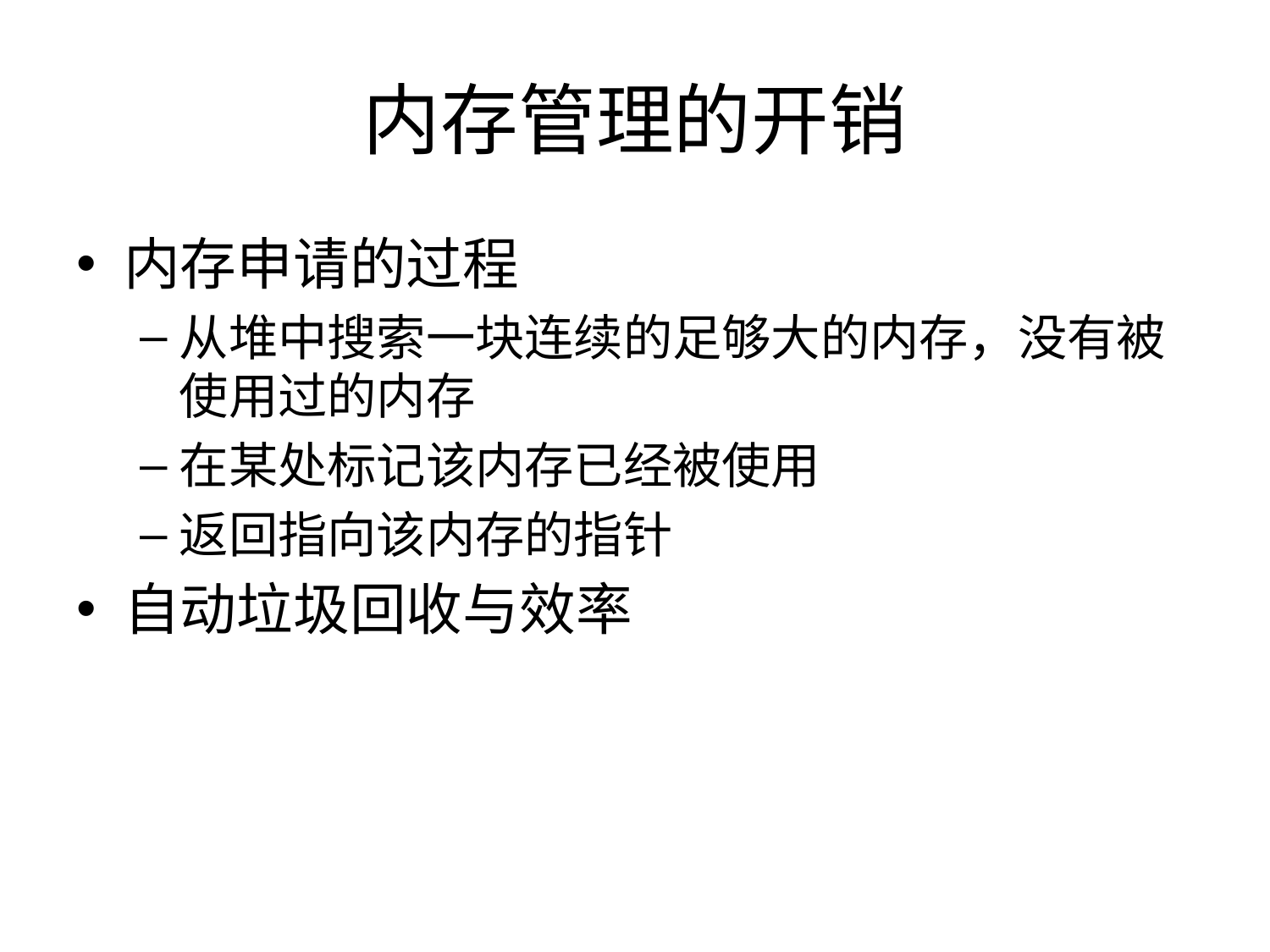

# 内存管理的开销
内存申请的过程
从堆中搜索一块连续的足够大的内存，没有被使用过的内存
在某处标记该内存已经被使用
返回指向该内存的指针
自动垃圾回收与效率